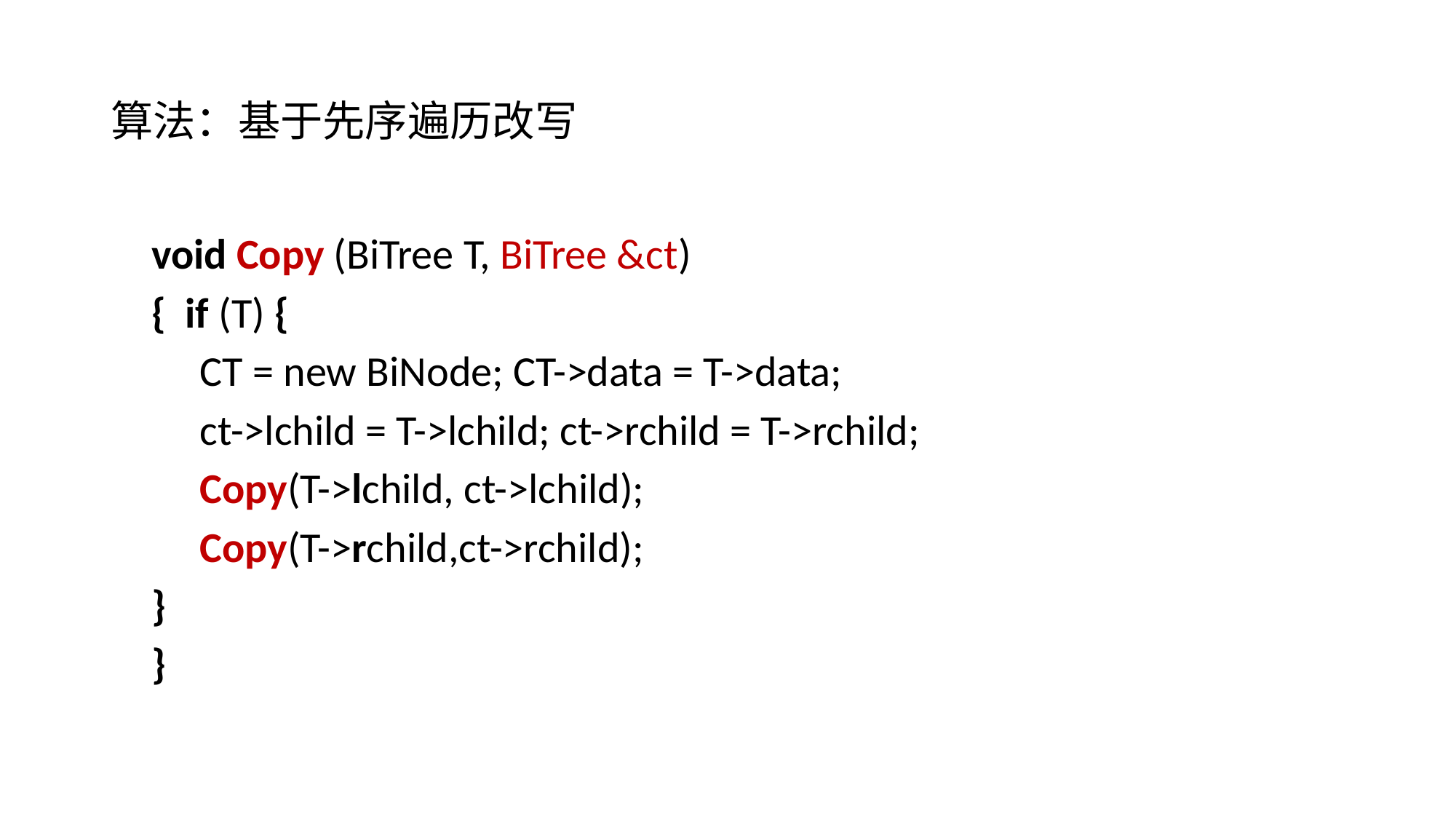

# 算法：基于先序遍历改写
void Copy (BiTree T, BiTree &ct)
{  if (T) {
     CT = new BiNode; CT->data = T->data;
     ct->lchild = T->lchild; ct->rchild = T->rchild;
     Copy(T->lchild, ct->lchild);
     Copy(T->rchild,ct->rchild);
}
}